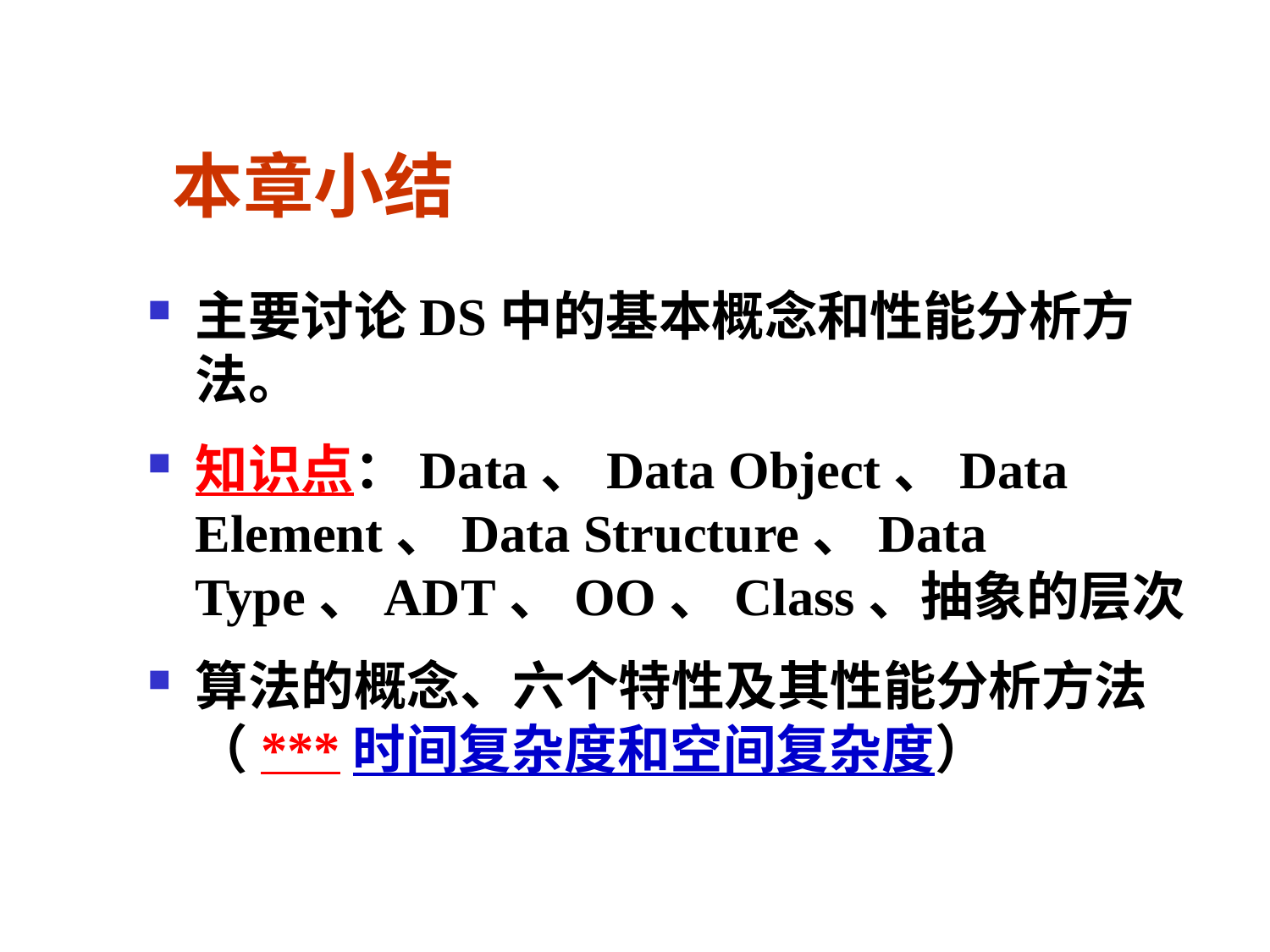

# 本章小结
主要讨论DS中的基本概念和性能分析方法。
知识点：Data、Data Object、Data Element、Data Structure、Data Type、ADT、OO、Class、抽象的层次
算法的概念、六个特性及其性能分析方法（***时间复杂度和空间复杂度）
107